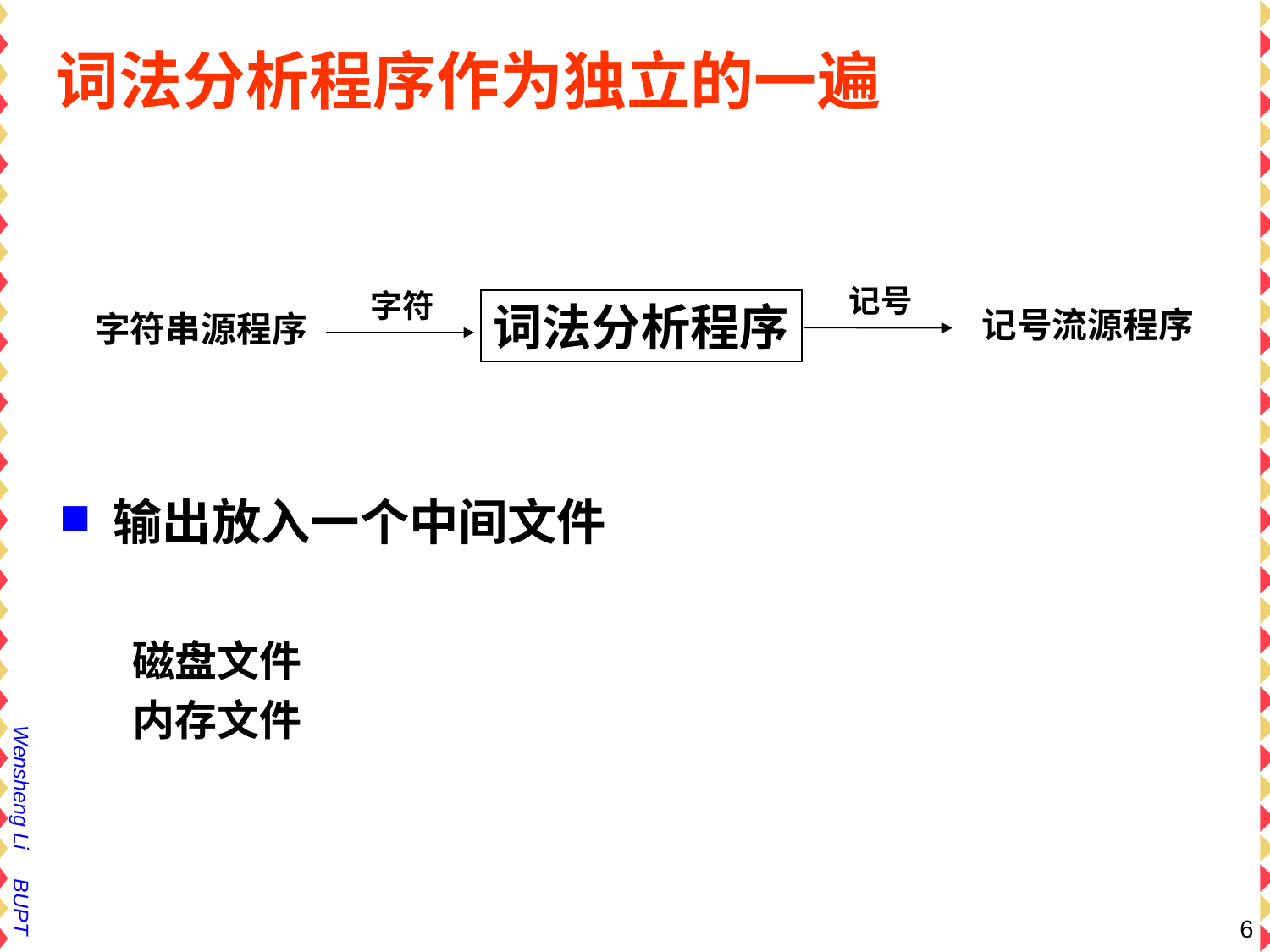

# 词法分析程序作为独立的一遍
记号

字符

词法分析程序
记号流源程序
字符串源程序
输出放入一个中间文件

      磁盘文件
      内存文件
6